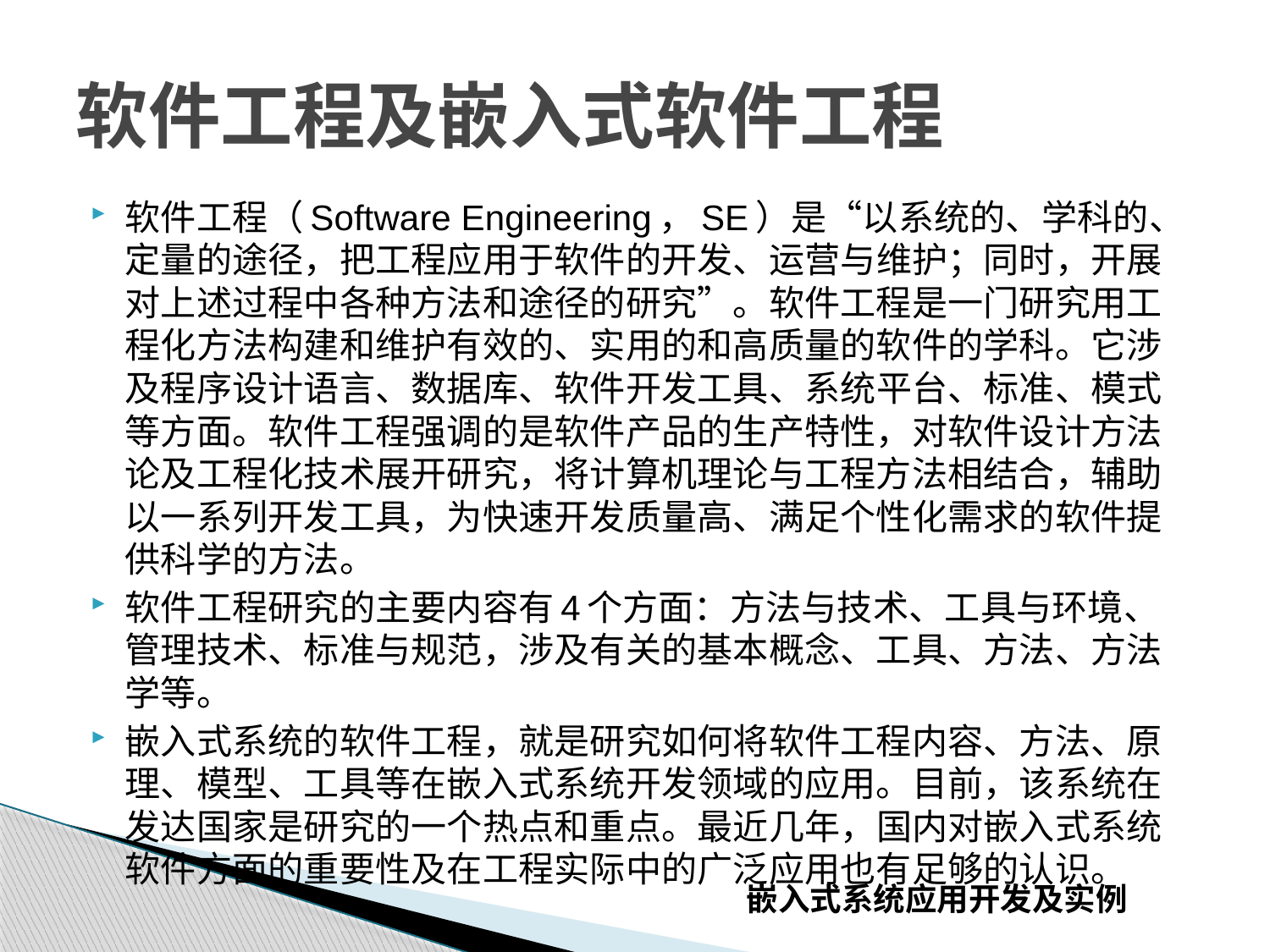

# 软件工程及嵌入式软件工程
软件工程（Software Engineering，SE）是“以系统的、学科的、定量的途径，把工程应用于软件的开发、运营与维护；同时，开展对上述过程中各种方法和途径的研究”。软件工程是一门研究用工程化方法构建和维护有效的、实用的和高质量的软件的学科。它涉及程序设计语言、数据库、软件开发工具、系统平台、标准、模式等方面。软件工程强调的是软件产品的生产特性，对软件设计方法论及工程化技术展开研究，将计算机理论与工程方法相结合，辅助以一系列开发工具，为快速开发质量高、满足个性化需求的软件提供科学的方法。
软件工程研究的主要内容有4个方面：方法与技术、工具与环境、管理技术、标准与规范，涉及有关的基本概念、工具、方法、方法学等。
嵌入式系统的软件工程，就是研究如何将软件工程内容、方法、原理、模型、工具等在嵌入式系统开发领域的应用。目前，该系统在发达国家是研究的一个热点和重点。最近几年，国内对嵌入式系统软件方面的重要性及在工程实际中的广泛应用也有足够的认识。
嵌入式系统应用开发及实例